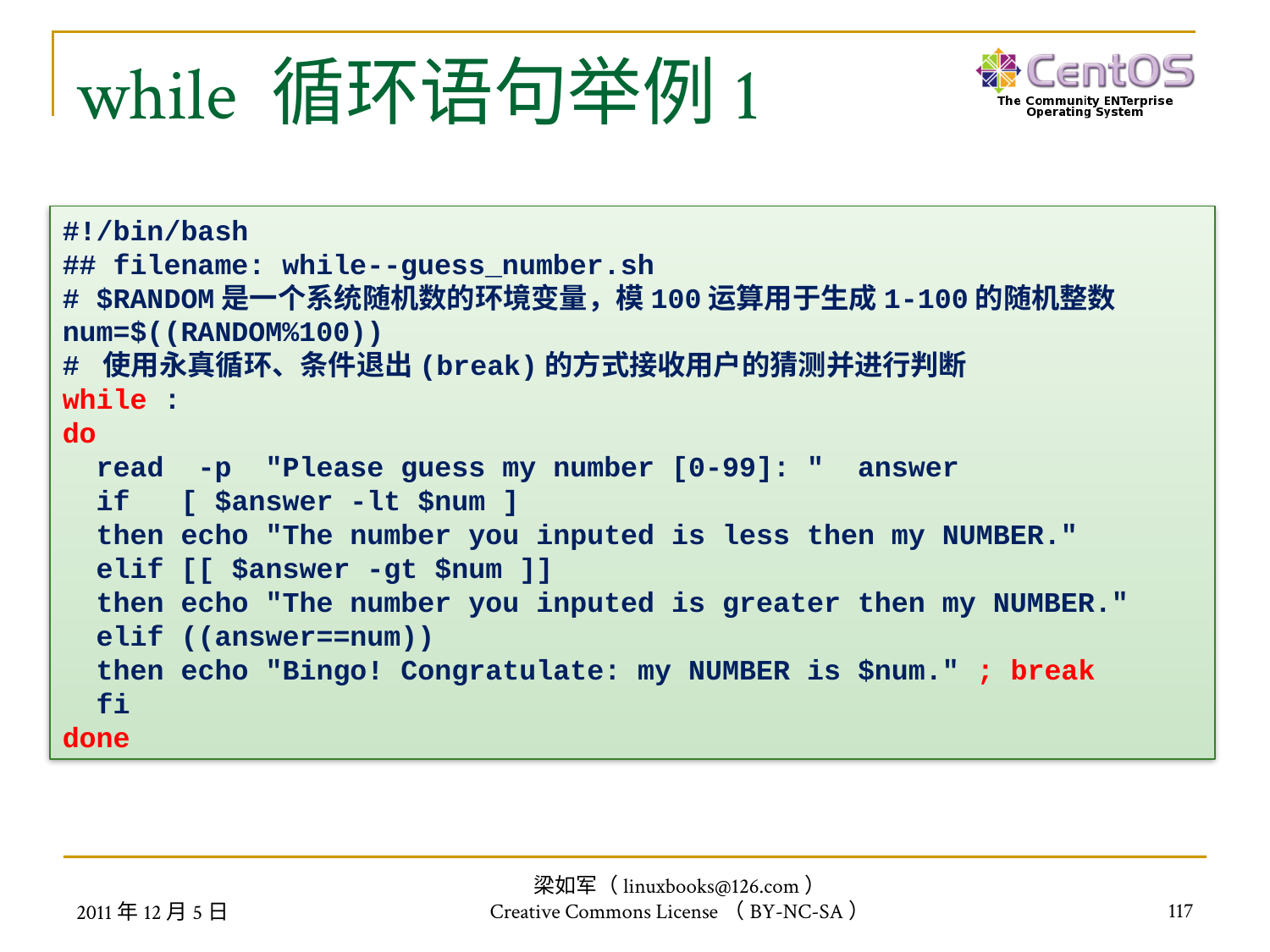

# while 循环语句举例1
#!/bin/bash
## filename: while--guess_number.sh
# $RANDOM是一个系统随机数的环境变量，模100运算用于生成1-100的随机整数
num=$((RANDOM%100))
# 使用永真循环、条件退出(break)的方式接收用户的猜测并进行判断
while :
do
  read  -p  "Please guess my number [0-99]: "  answer
  if   [ $answer -lt $num ]
  then echo "The number you inputed is less then my NUMBER."
  elif [[ $answer -gt $num ]]
  then echo "The number you inputed is greater then my NUMBER."
  elif ((answer==num))
  then echo "Bingo! Congratulate: my NUMBER is $num." ; break
  fi
done
梁如军（linuxbooks@126.com）
Creative Commons License（BY-NC-SA）
2011年12月5日
117